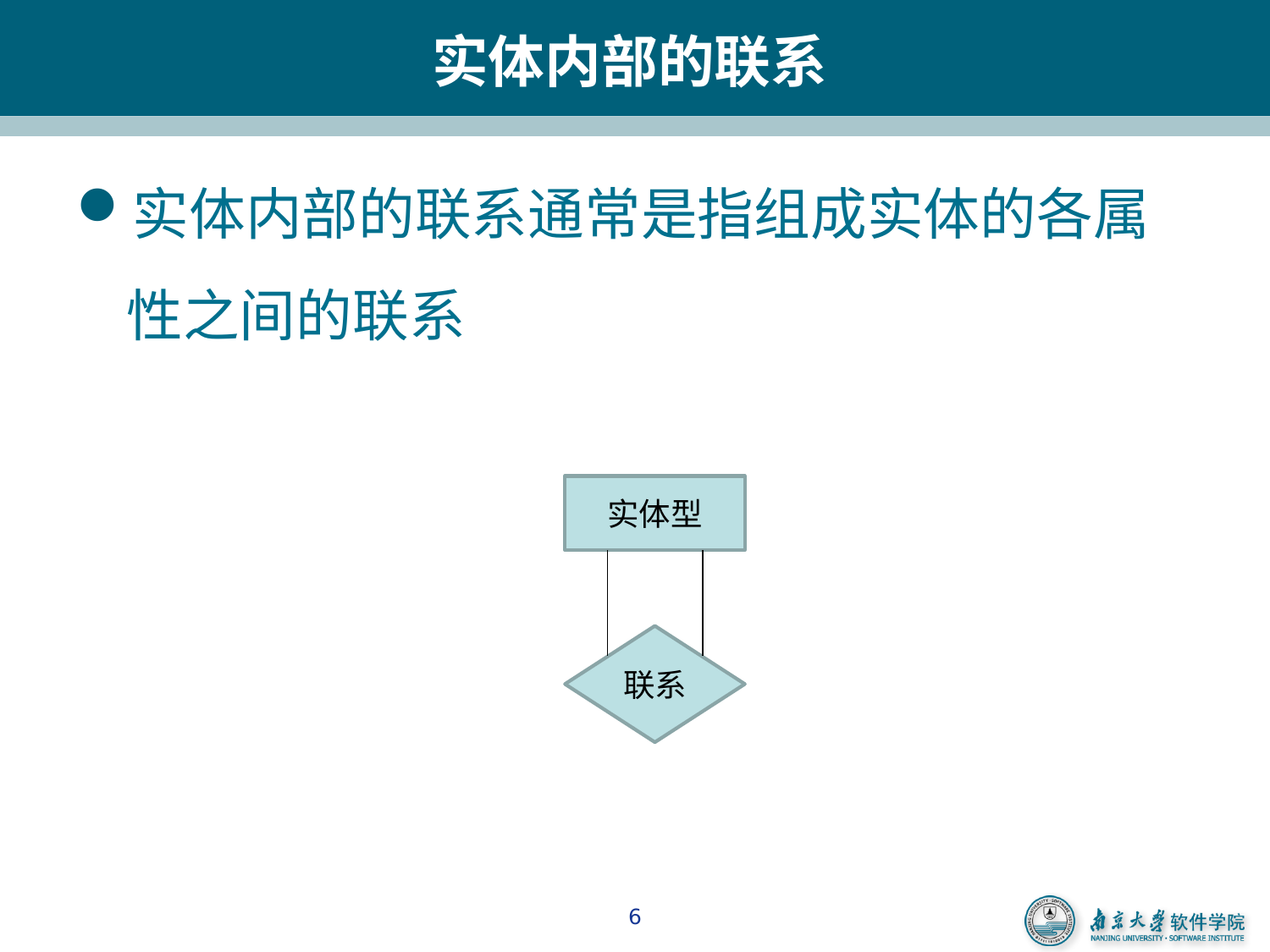

# 实体内部的联系
实体内部的联系通常是指组成实体的各属性之间的联系
实体型
联系
6